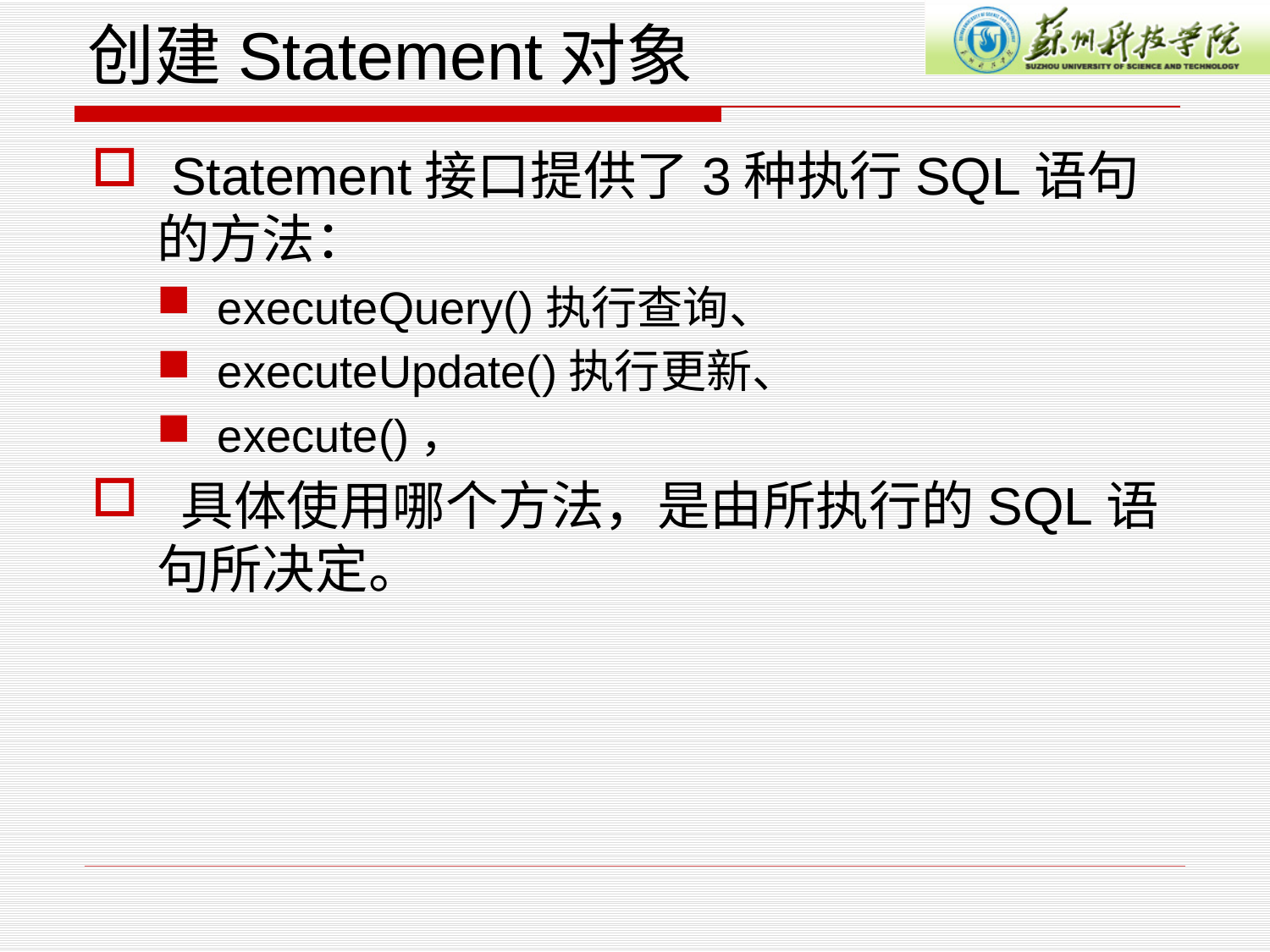

# 创建Statement对象
 Statement接口提供了3种执行SQL语句的方法：
executeQuery()执行查询、
executeUpdate()执行更新、
execute()，
 具体使用哪个方法，是由所执行的SQL语句所决定。